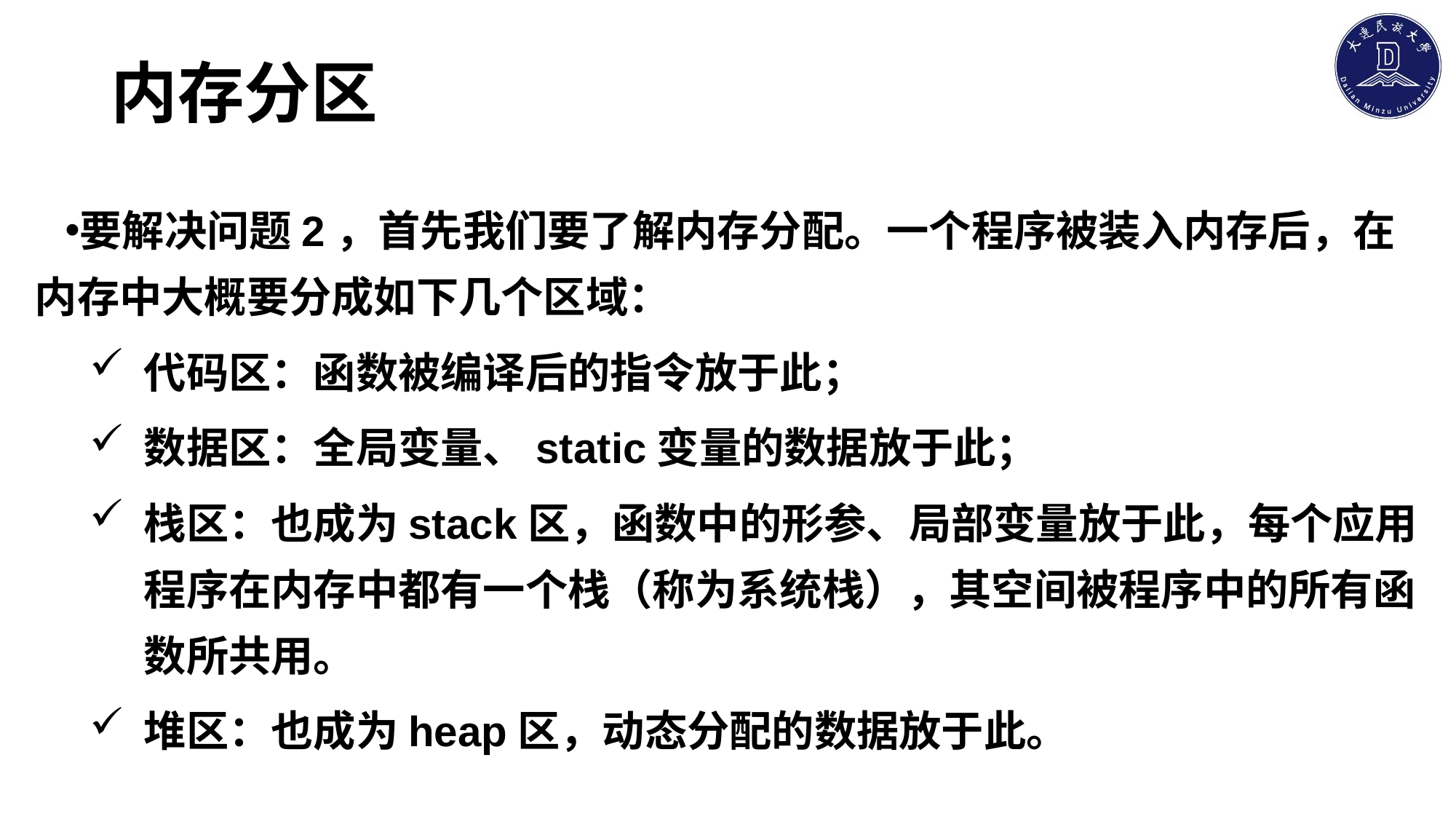

# 内存分区
要解决问题2，首先我们要了解内存分配。一个程序被装入内存后，在内存中大概要分成如下几个区域：
代码区：函数被编译后的指令放于此；
数据区：全局变量、static变量的数据放于此；
栈区：也成为stack区，函数中的形参、局部变量放于此，每个应用程序在内存中都有一个栈（称为系统栈），其空间被程序中的所有函数所共用。
堆区：也成为heap区，动态分配的数据放于此。